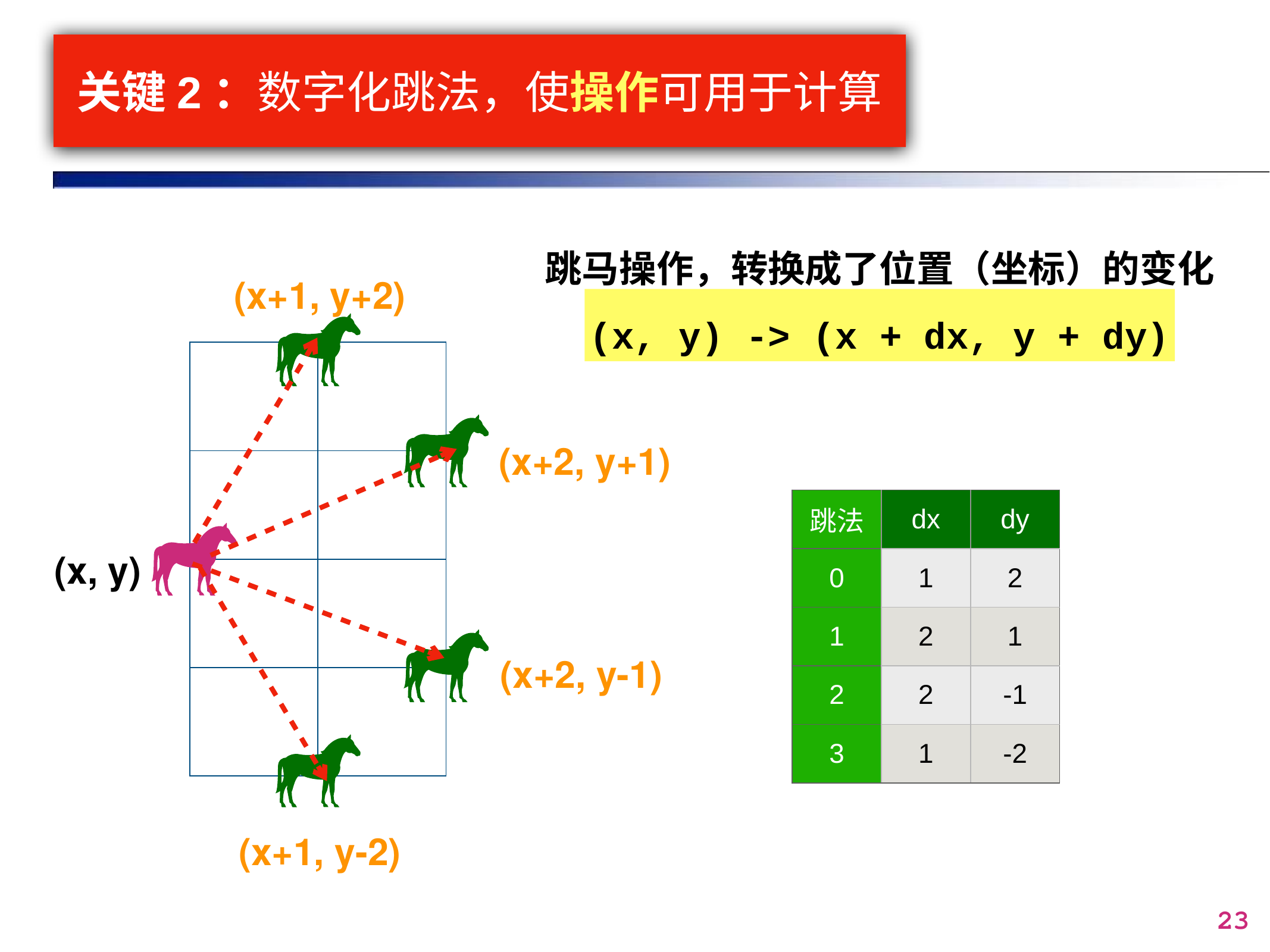

# 关键2：数字化跳法，使操作可用于计算
跳马操作，转换成了位置（坐标）的变化
(x+1, y+2)
(x, y) -> (x + dx, y + dy)

|  |  |
| --- | --- |
|  |  |
|  |  |
|  |  |

(x+2, y+1)

| 跳法 | dx | dy |
| --- | --- | --- |
| 0 | 1 | 2 |
| 1 | 2 | 1 |
| 2 | 2 | -1 |
| 3 | 1 | -2 |

(x, y)

(x+2, y-1)

(x+1, y-2)
23